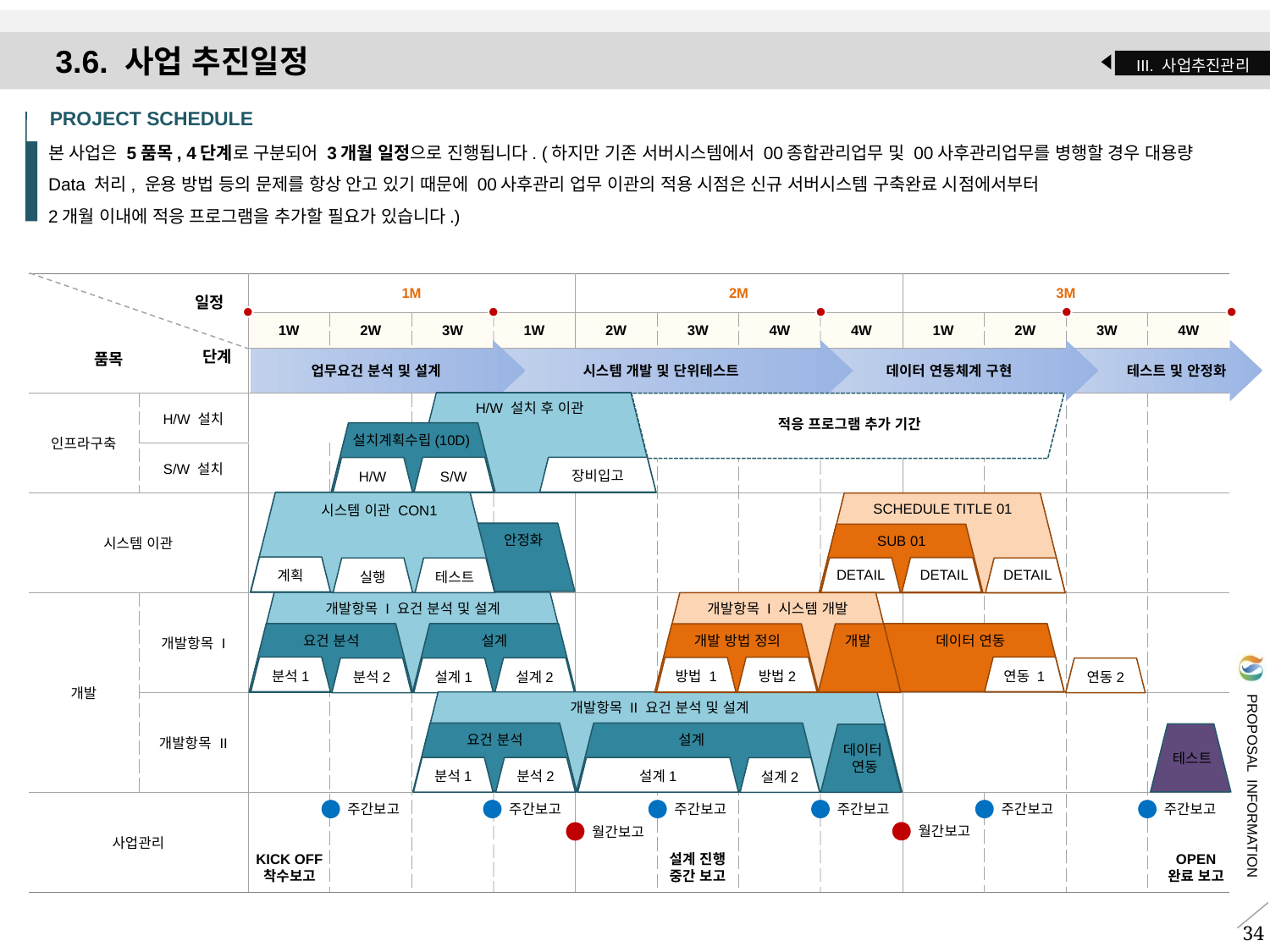

일정

단계
업무요건 분석 및 설계
시스템 개발 및 단위테스트
데이터 연동체계 구현
테스트 및 안정화
품목

H/W 설치 후 이관
적응 프로그램 추가 기간

설치계획수립(10D)
S/W
장비입고
H/W

SCHEDULE TITLE 01
시스템 이관 CON1

안정화
SUB 01
계획

실행
테스트
DETAIL
DETAIL
DETAIL

개발항목 I 요건 분석 및 설계
개발항목 I 시스템 개발

요건 분석
설계
개발 방법 정의
데이터 연동
개발
분석1
연동 1
방법2
방법 1
설계2
분석2
설계1
연동2

개발항목 II 요건 분석 및 설계

요건 분석
설계
데이터
연동
테스트
분석1
분석2
설계1
설계2
주간보고

주간보고

주간보고

주간보고

주간보고

주간보고

월간보고

월간보고

설계 진행
중간 보고
OPEN
완료 보고
KICK OFF
착수보고
|  |  | 1M |  |  |  | 2M |  |  |  | 3M |  |  |  |
| --- | --- | --- | --- | --- | --- | --- | --- | --- | --- | --- | --- | --- | --- |
|  |  | 1W | 2W | 3W | 1W | 2W | 3W | 4W | 4W | 1W | 2W | 3W | 4W |
|  |  |  |  |  |  |  |  |  |  |  |  |  |  |
| 인프라구축 | H/W 설치 |  |  |  |  |  |  |  |  |  |  |  |  |
|  | S/W 설치 |  |  |  |  |  |  |  |  |  |  |  |  |
| 시스템 이관 |  |  |  |  |  |  |  |  |  |  |  |  |  |
| 개발 | 개발항목 I |  |  |  |  |  |  |  |  |  |  |  |  |
|  | 개발항목 II |  |  |  |  |  |  |  |  |  |  |  |  |
| 사업관리 |  |  |  |  |  |  |  |  |  |  |  |  |  |